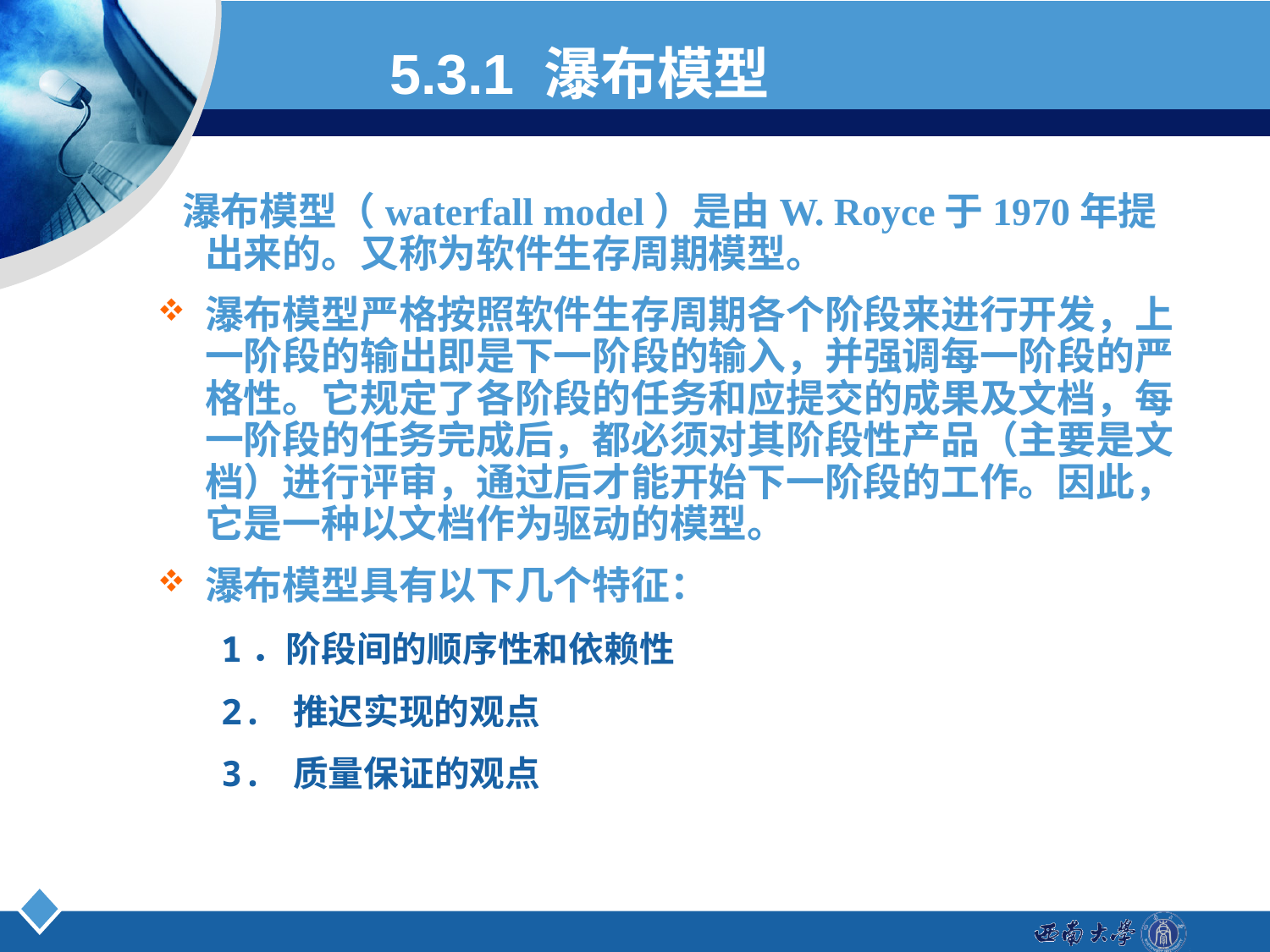

# 5.3.1 瀑布模型
  瀑布模型（waterfall model）是由W. Royce于1970年提出来的。又称为软件生存周期模型。
瀑布模型严格按照软件生存周期各个阶段来进行开发，上一阶段的输出即是下一阶段的输入，并强调每一阶段的严格性。它规定了各阶段的任务和应提交的成果及文档，每一阶段的任务完成后，都必须对其阶段性产品（主要是文档）进行评审，通过后才能开始下一阶段的工作。因此，它是一种以文档作为驱动的模型。
瀑布模型具有以下几个特征：
1．阶段间的顺序性和依赖性
2. 推迟实现的观点
3. 质量保证的观点